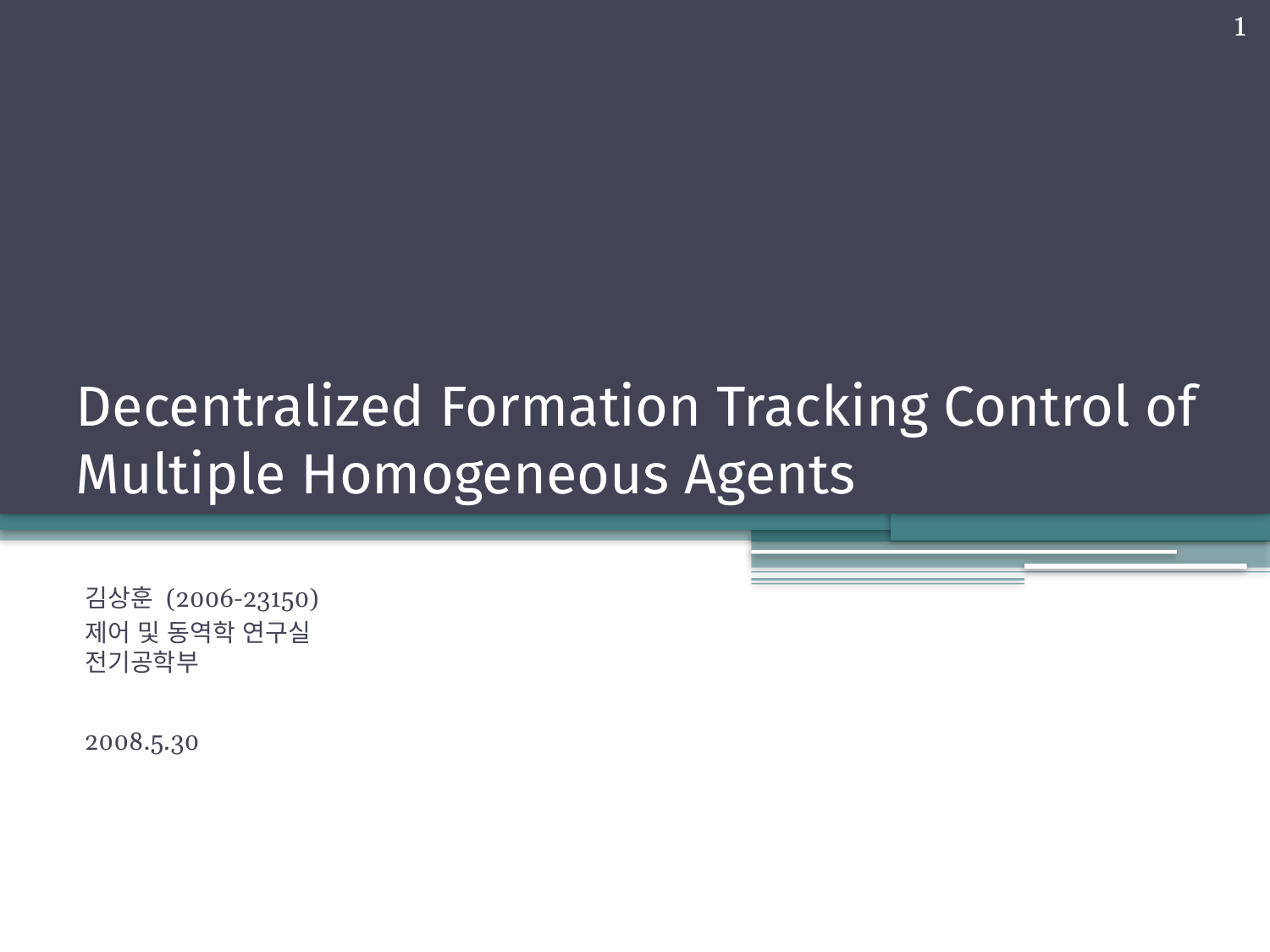

1
# Decentralized Formation Tracking Control of Multiple Homogeneous Agents

김상훈 (2006-23150)
제어 및 동역학 연구실
전기공학부

2008.5.30